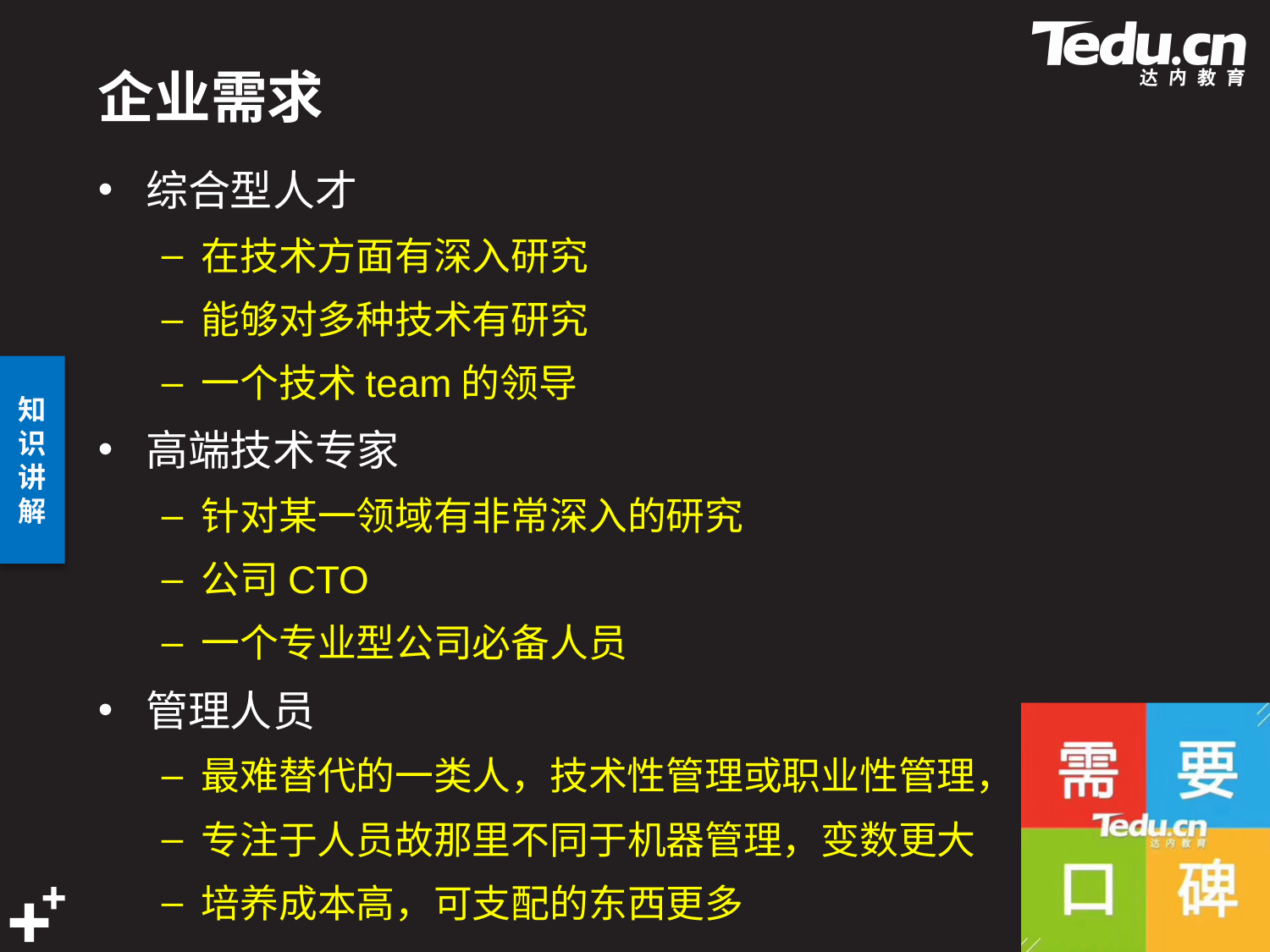

# 企业需求
综合型人才
在技术方面有深入研究
能够对多种技术有研究
一个技术team的领导
高端技术专家
针对某一领域有非常深入的研究
公司CTO
一个专业型公司必备人员
管理人员
最难替代的一类人，技术性管理或职业性管理，
专注于人员故那里不同于机器管理，变数更大
培养成本高，可支配的东西更多